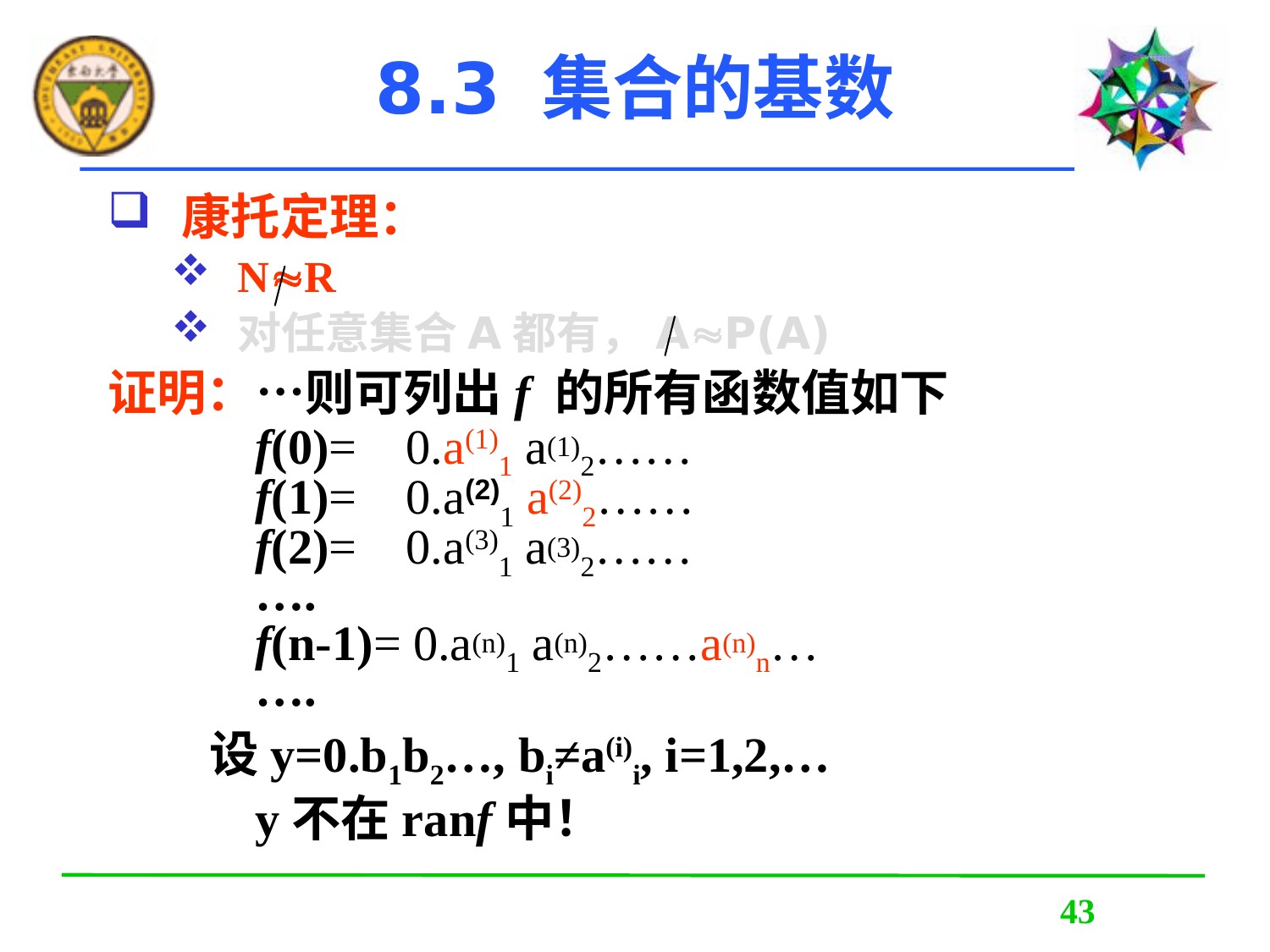

# 8.3 集合的基数
康托定理：
N≈R
对任意集合A都有，A≈P(A)
证明：…则可列出f 的所有函数值如下
            f(0)=    0.a(1)1 a(1)2……
            f(1)=    0.a(2)1 a(2)2……
            f(2)=    0.a(3)1 a(3)2……
            ….
            f(n-1)= 0.a(n)1 a(n)2……a(n)n…
            ….
        设y=0.b1b2…, bi≠a(i)i, i=1,2,…
            y不在ranf中！